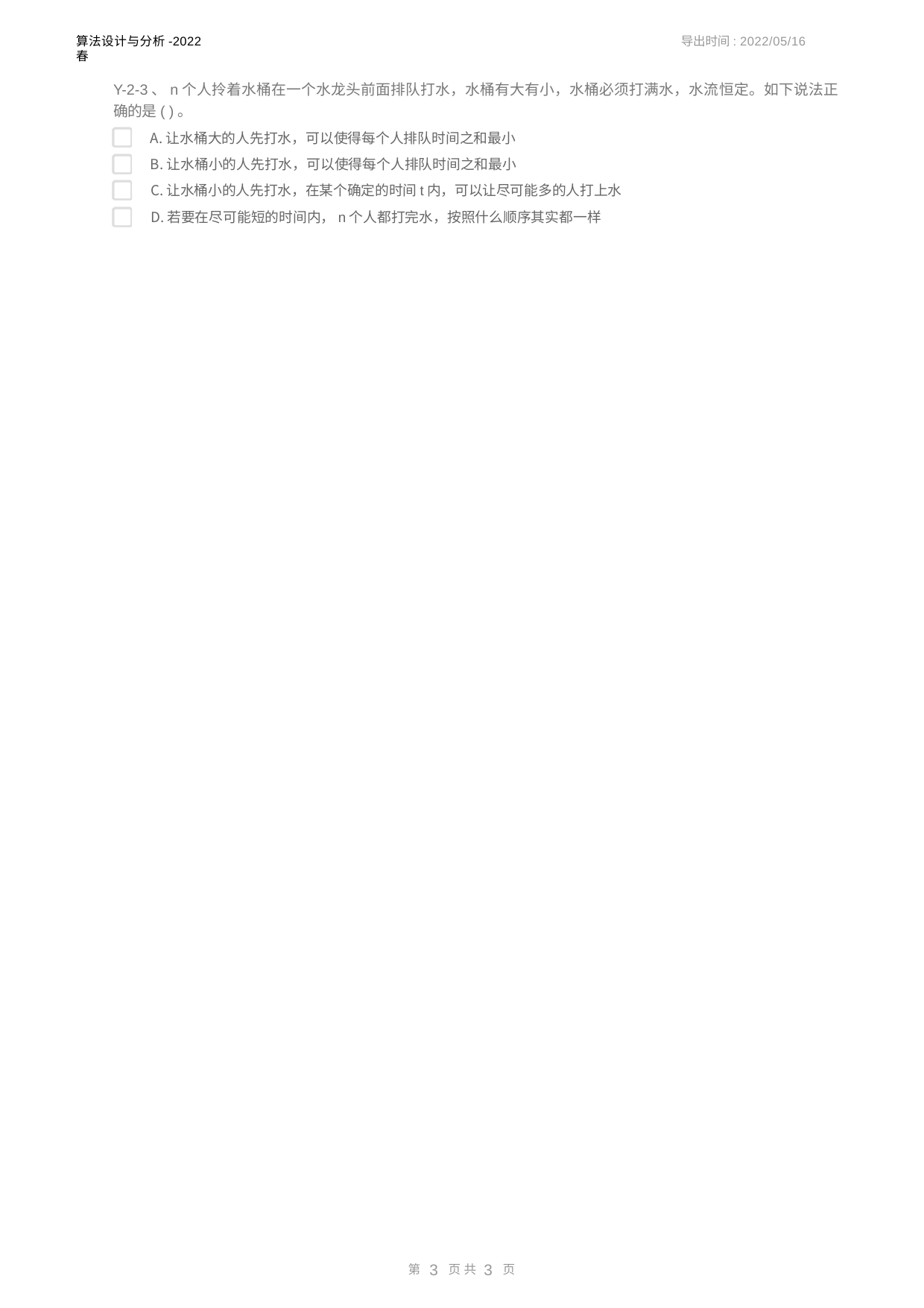

算法设计与分析-2022春
导出时间: 2022/05/16
Y-2-3、n个人拎着水桶在一个水龙头前面排队打水，水桶有大有小，水桶必须打满水，水流恒定。如下说法正 确的是( )。
让水桶大的人先打水，可以使得每个人排队时间之和最小
让水桶小的人先打水，可以使得每个人排队时间之和最小
让水桶小的人先打水，在某个确定的时间t内，可以让尽可能多的人打上水
若要在尽可能短的时间内，n个人都打完水，按照什么顺序其实都一样

第	页共	页
3
3